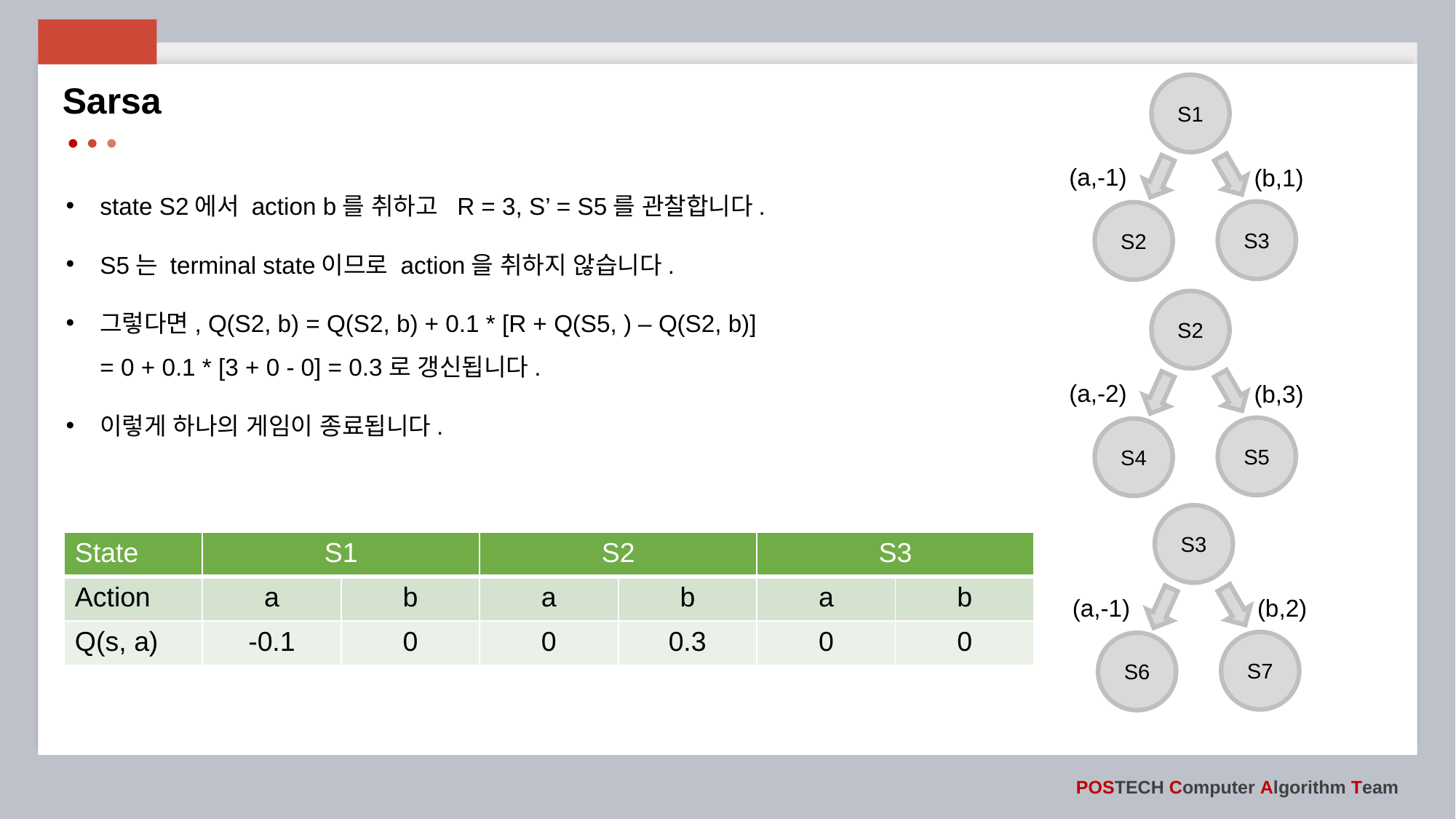

S1
Sarsa
(a,-1)
(b,1)

state S2에서 action b를 취하고  R = 3, S’ = S5를 관찰합니다.
S5는 terminal state이므로 action을 취하지 않습니다.
그렇다면, Q(S2, b) = Q(S2, b) + 0.1 * [R + Q(S5, ) – Q(S2, b)]
= 0 + 0.1 * [3 + 0 - 0] = 0.3로 갱신됩니다.
이렇게 하나의 게임이 종료됩니다.
S3
S2
S2
(a,-2)
(b,3)

S5
S4
S3
| State | S1 |  | S2 |  | S3 |  |
| --- | --- | --- | --- | --- | --- | --- |
| Action | a | b | a | b | a | b |
| Q(s, a) | -0.1 | 0 | 0 | 0.3 | 0 | 0 |
(a,-1)
(b,2)

S7
S6